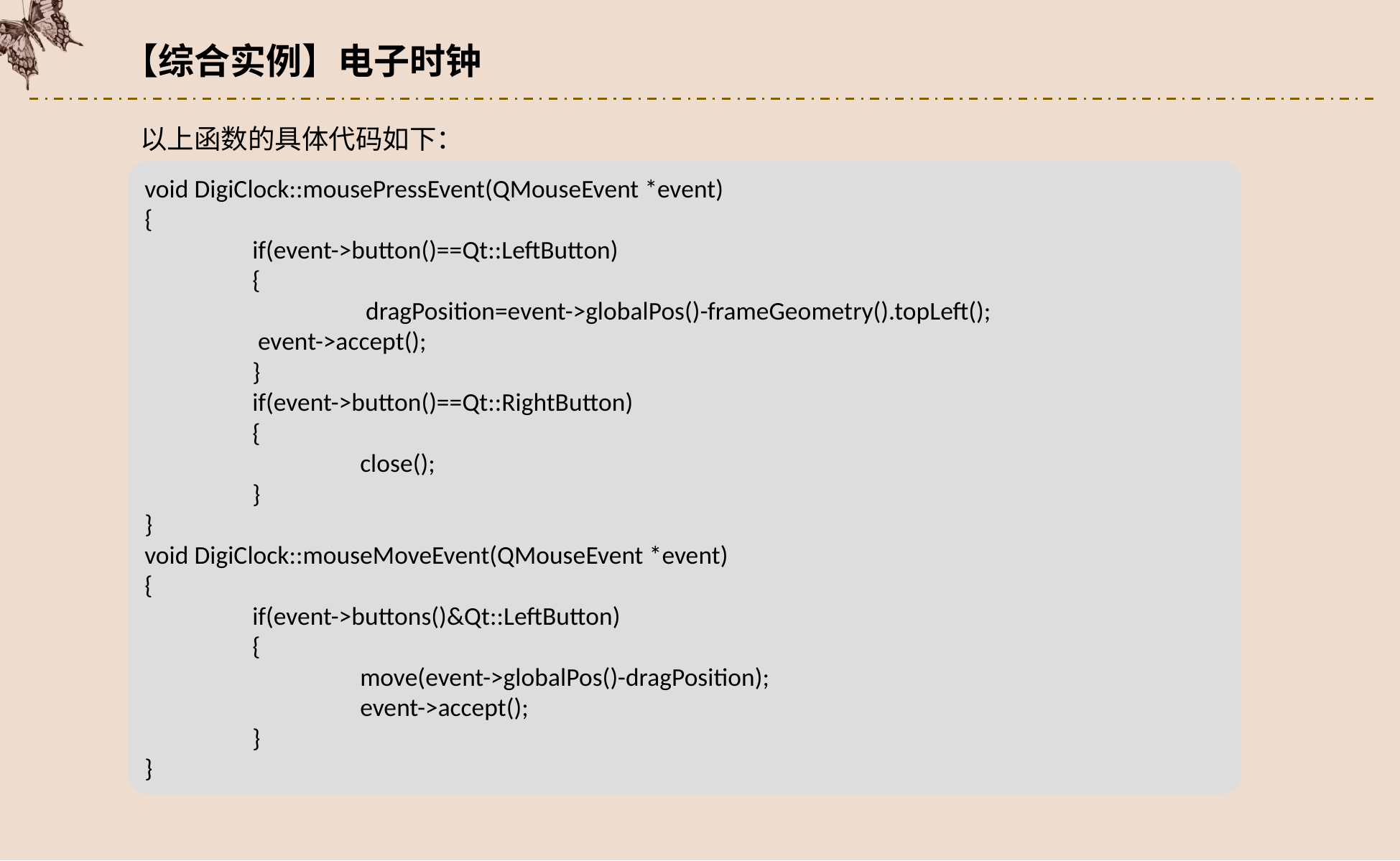

【综合实例】电子时钟
以上函数的具体代码如下：
void DigiClock::mousePressEvent(QMouseEvent *event)
{
	if(event->button()==Qt::LeftButton)
	{
		 dragPosition=event->globalPos()-frameGeometry().topLeft();
        	 event->accept();
    	}
	if(event->button()==Qt::RightButton)
	{
		close();
    	}
}
void DigiClock::mouseMoveEvent(QMouseEvent *event)
{
	if(event->buttons()&Qt::LeftButton)
	{
		move(event->globalPos()-dragPosition);
		event->accept();
	}
}